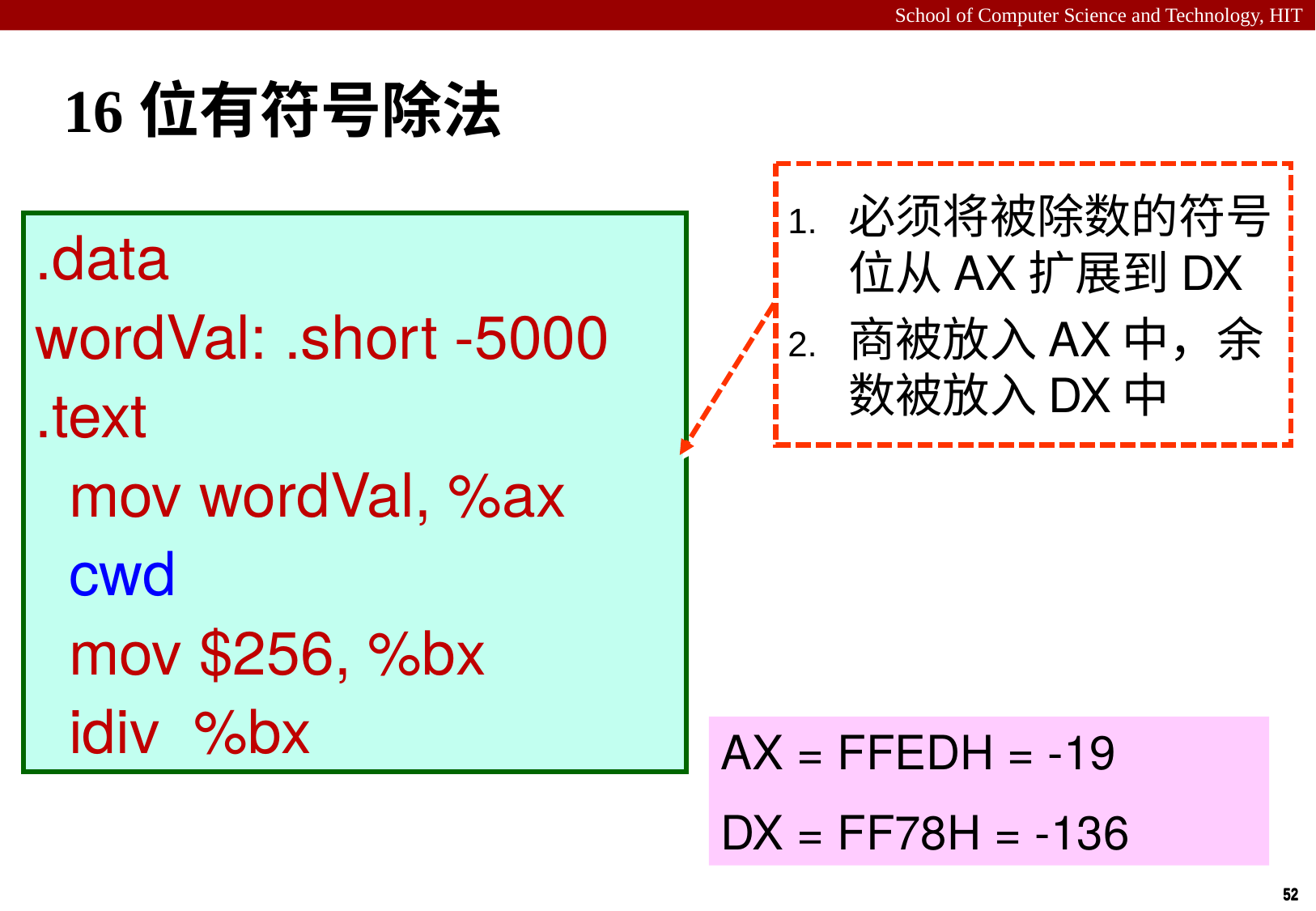

# 16位有符号除法
必须将被除数的符号位从AX扩展到DX
商被放入AX中，余数被放入DX中
.data
wordVal: .short -5000
.text
  mov wordVal, %ax
  cwd
  mov $256, %bx
  idiv  %bx
AX = FFEDH = -19
DX = FF78H = -136